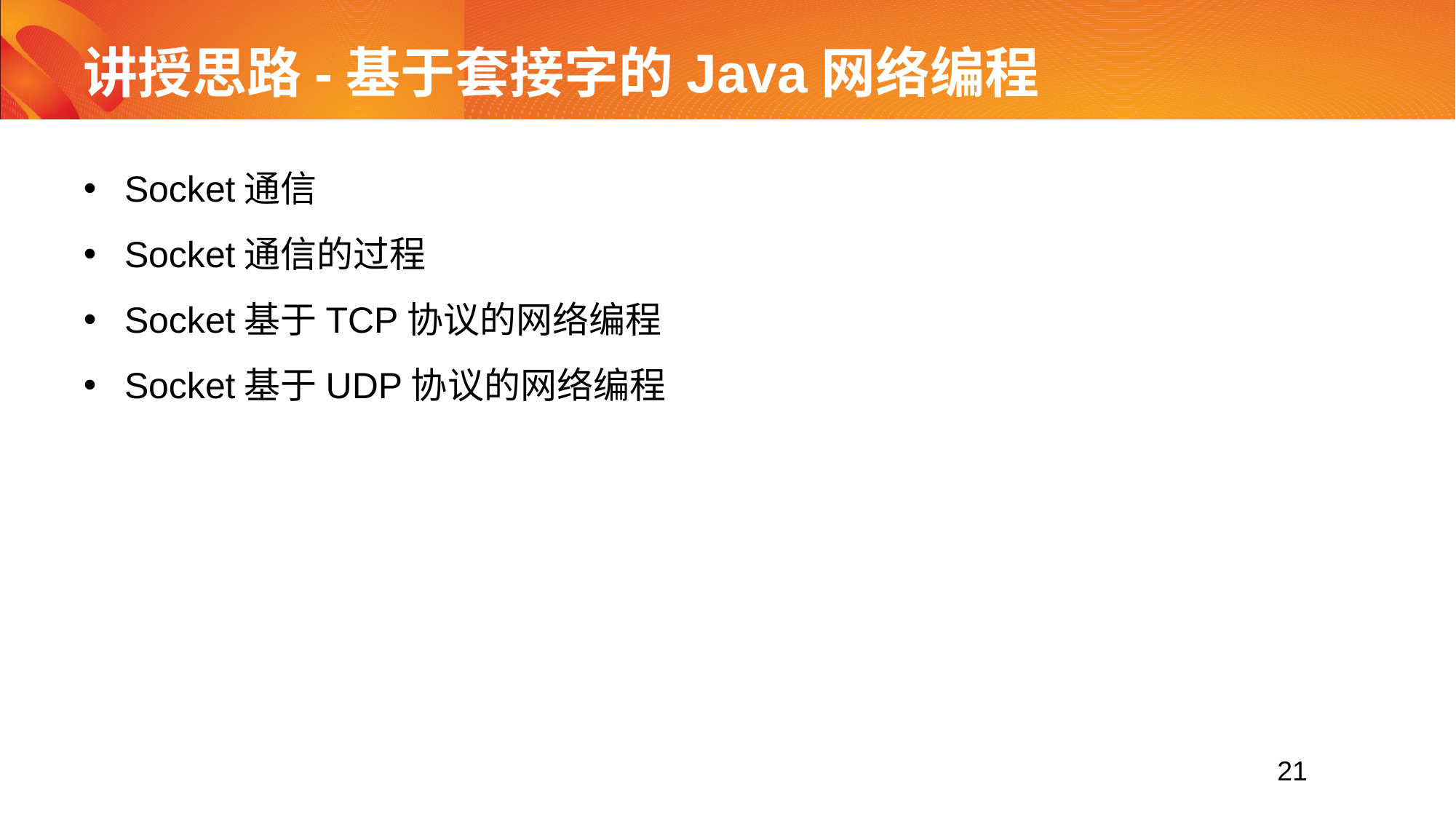

# 讲授思路-基于套接字的Java网络编程
Socket通信
Socket通信的过程
Socket基于TCP协议的网络编程
Socket基于UDP协议的网络编程